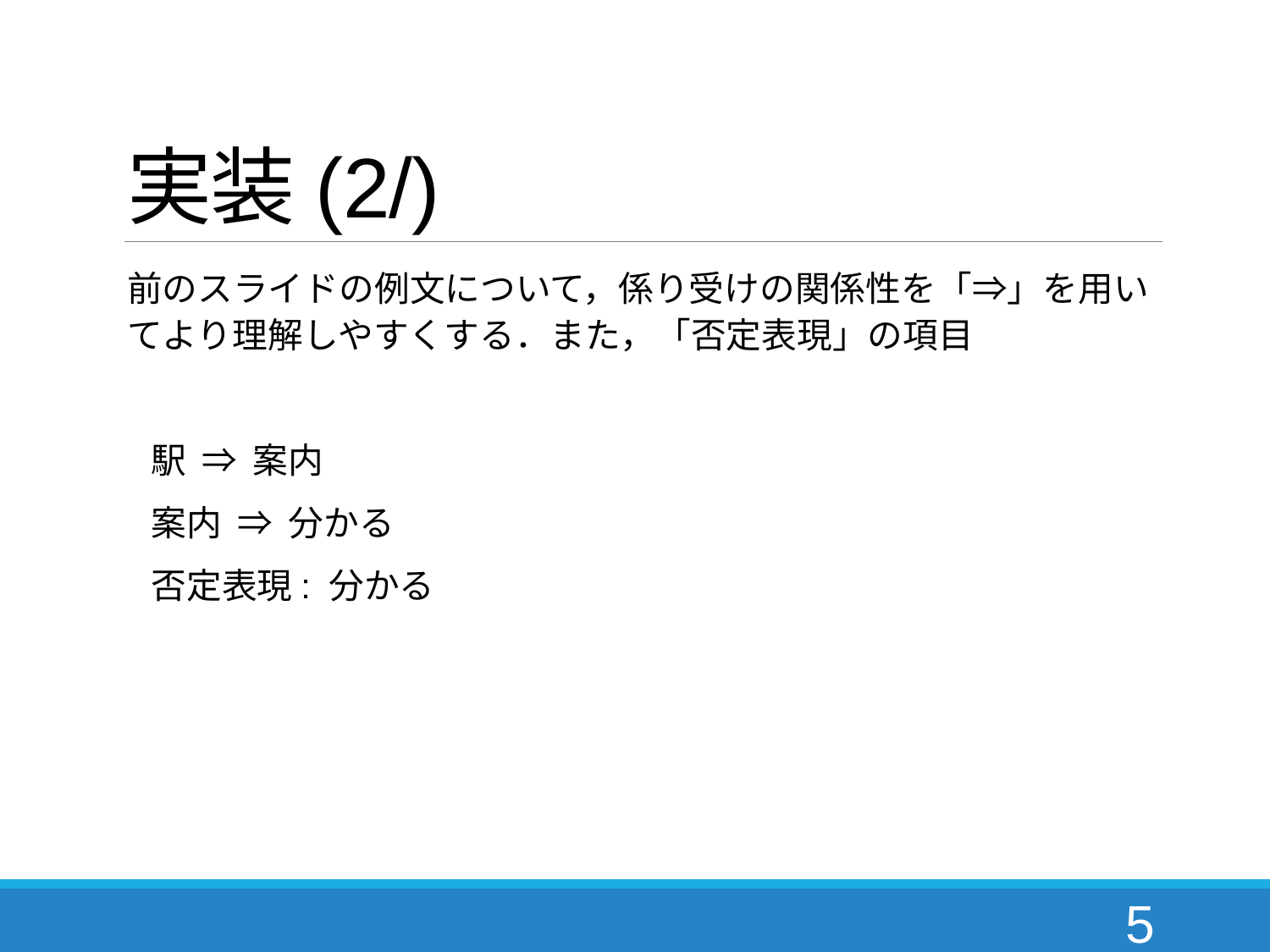

# 実装(2/)
前のスライドの例文について，係り受けの関係性を「⇒」を用いてより理解しやすくする．また，「否定表現」の項目

  駅  ⇒  案内
  案内  ⇒  分かる
  否定表現: 分かる

5